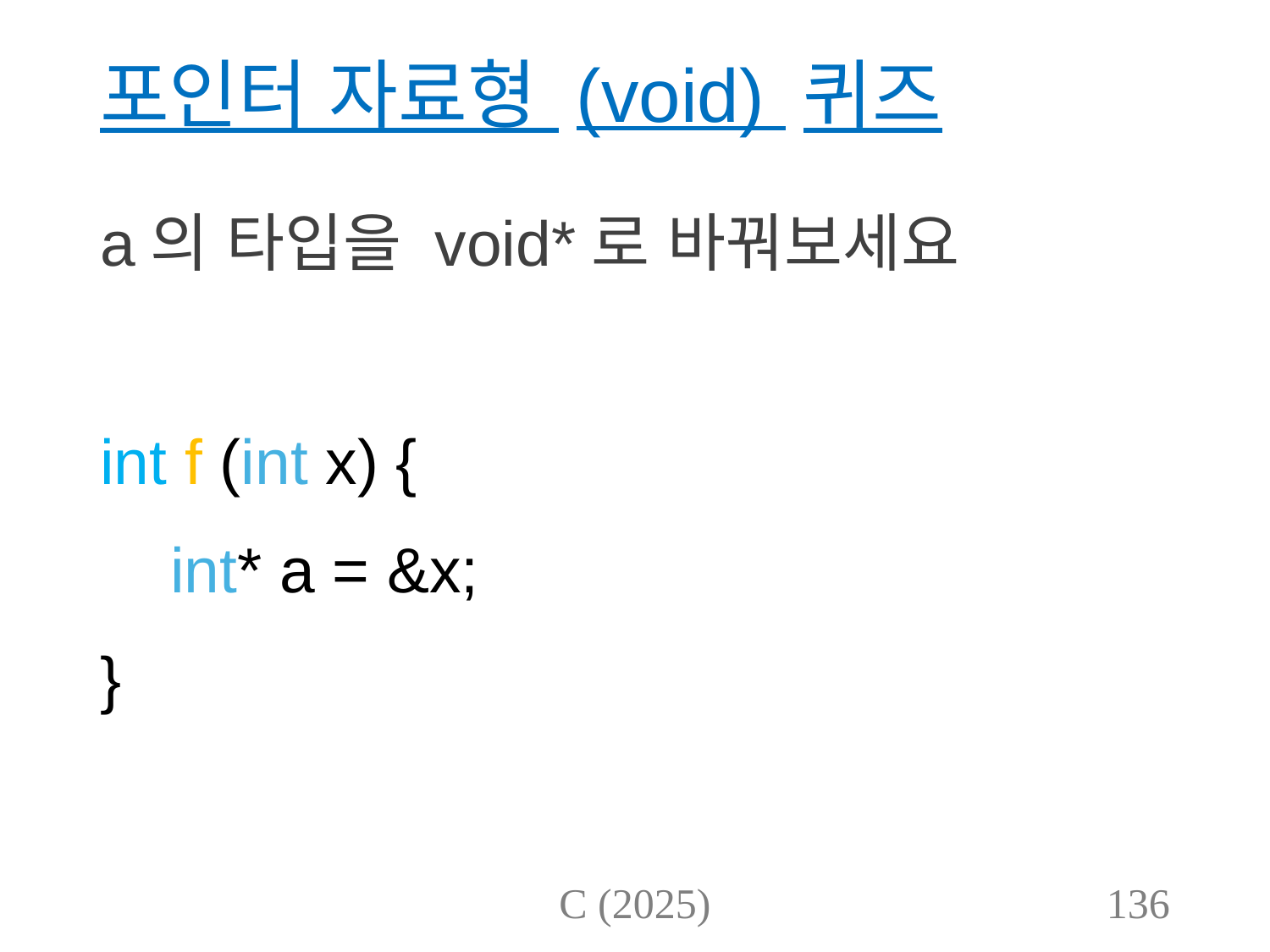

# 포인터 자료형 (void) 퀴즈
a의 타입을 void*로 바꿔보세요

int f (int x) {
    int* a = &x;
}
C (2025)
136